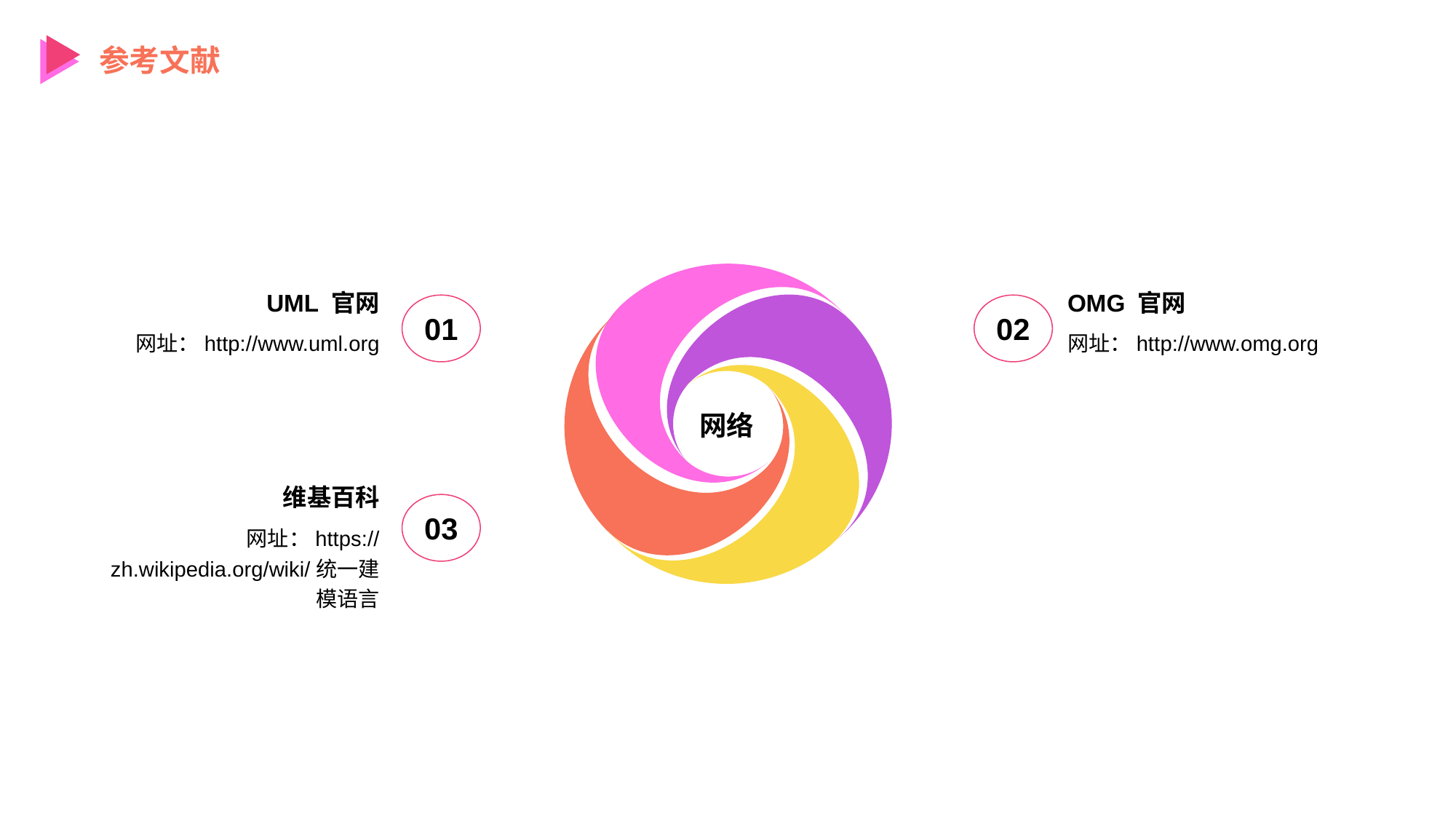

参考文献

UML 官网
OMG 官网
01
02
网址：http://www.uml.org
网址：http://www.omg.org
网络
维基百科
03
网址：https://zh.wikipedia.org/wiki/统一建模语言